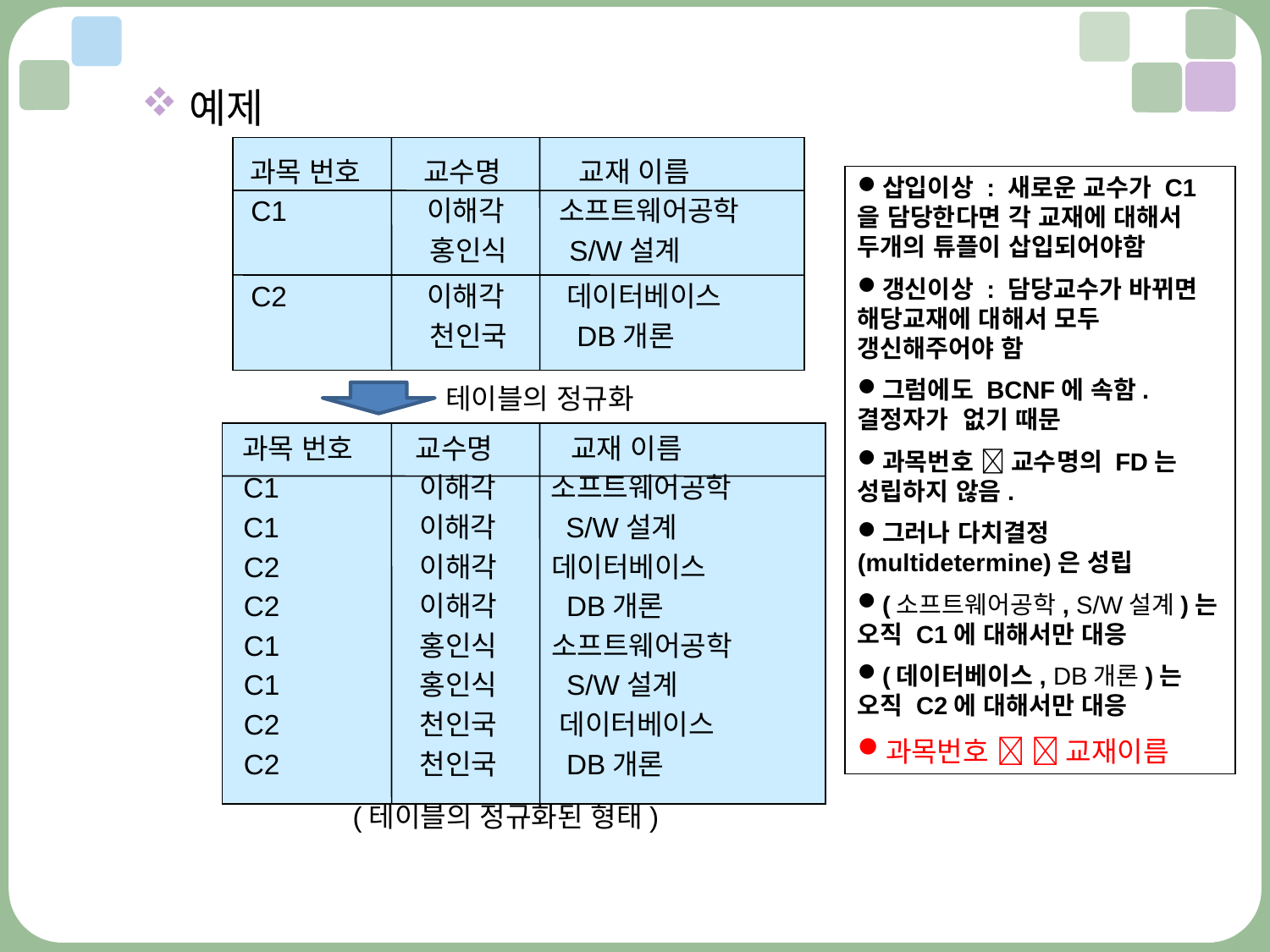

예제
             과목 번호        교수명          교재 이름
              C1                 이해각       소프트웨어공학
                                    홍인식       S/W설계
              C2                 이해각        데이터베이스
                                    천인국        DB개론
                                      테이블의 정규화
            과목 번호        교수명          교재 이름
             C1                 이해각       소프트웨어공학
             C1                 이해각        S/W설계
	       C2                 이해각       데이터베이스
	       C2                 이해각        DB개론
 	       C1                 홍인식       소프트웨어공학
	       C1                 홍인식        S/W설계
   	       C2                 천인국        데이터베이스
	       C2                 천인국        DB개론
                           (테이블의 정규화된 형태)

삽입이상 : 새로운 교수가 C1을 담당한다면 각 교재에 대해서 두개의 튜플이 삽입되어야함
갱신이상 : 담당교수가 바뀌면  해당교재에 대해서 모두 갱신해주어야 함
그럼에도 BCNF에 속함. 결정자가  없기 때문
과목번호 → 교수명의 FD는 성립하지 않음.
그러나 다치결정 (multidetermine)은 성립
(소프트웨어공학, S/W설계)는 오직 C1에 대해서만 대응
(데이터베이스, DB개론)는 오직 C2에 대해서만 대응
과목번호 → → 교재이름